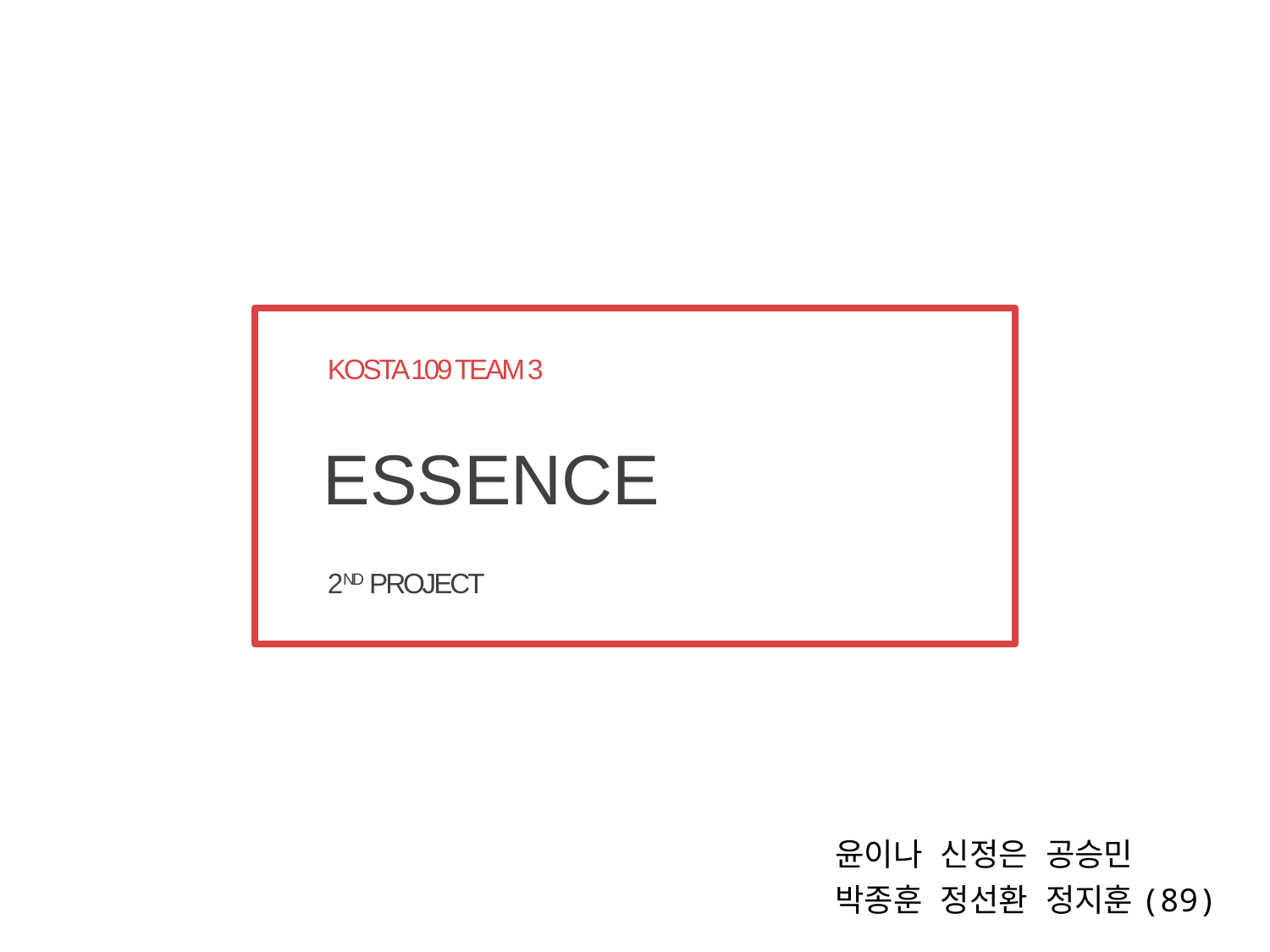

KOSTA 109 TEAM 3
ESSENCE
2ND PROJECT
윤이나  신정은  공승민
박종훈  정선환  정지훈(89)